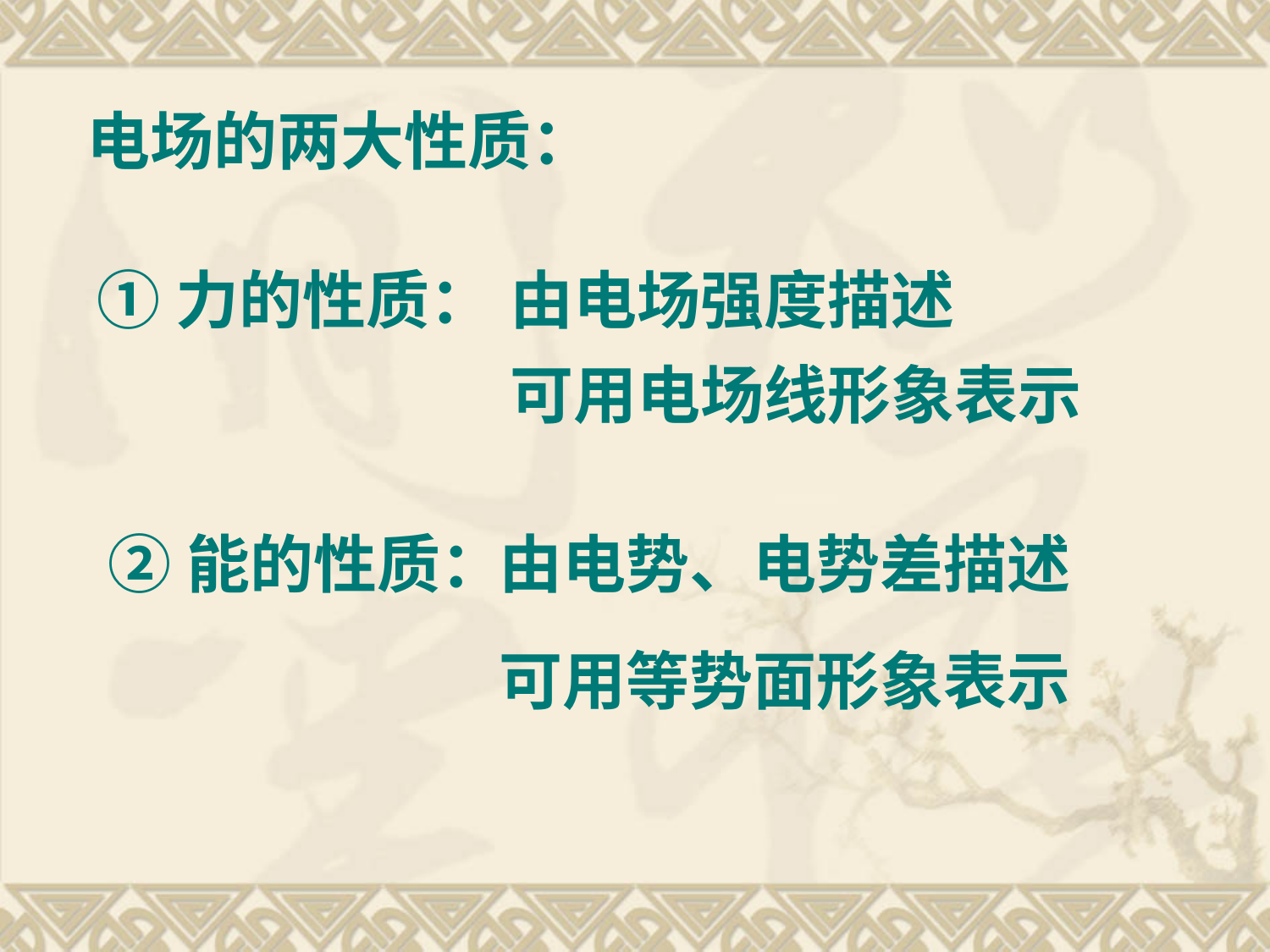

电场的两大性质：
①力的性质：
由电场强度描述
可用电场线形象表示
②能的性质：
由电势、电势差描述
可用等势面形象表示